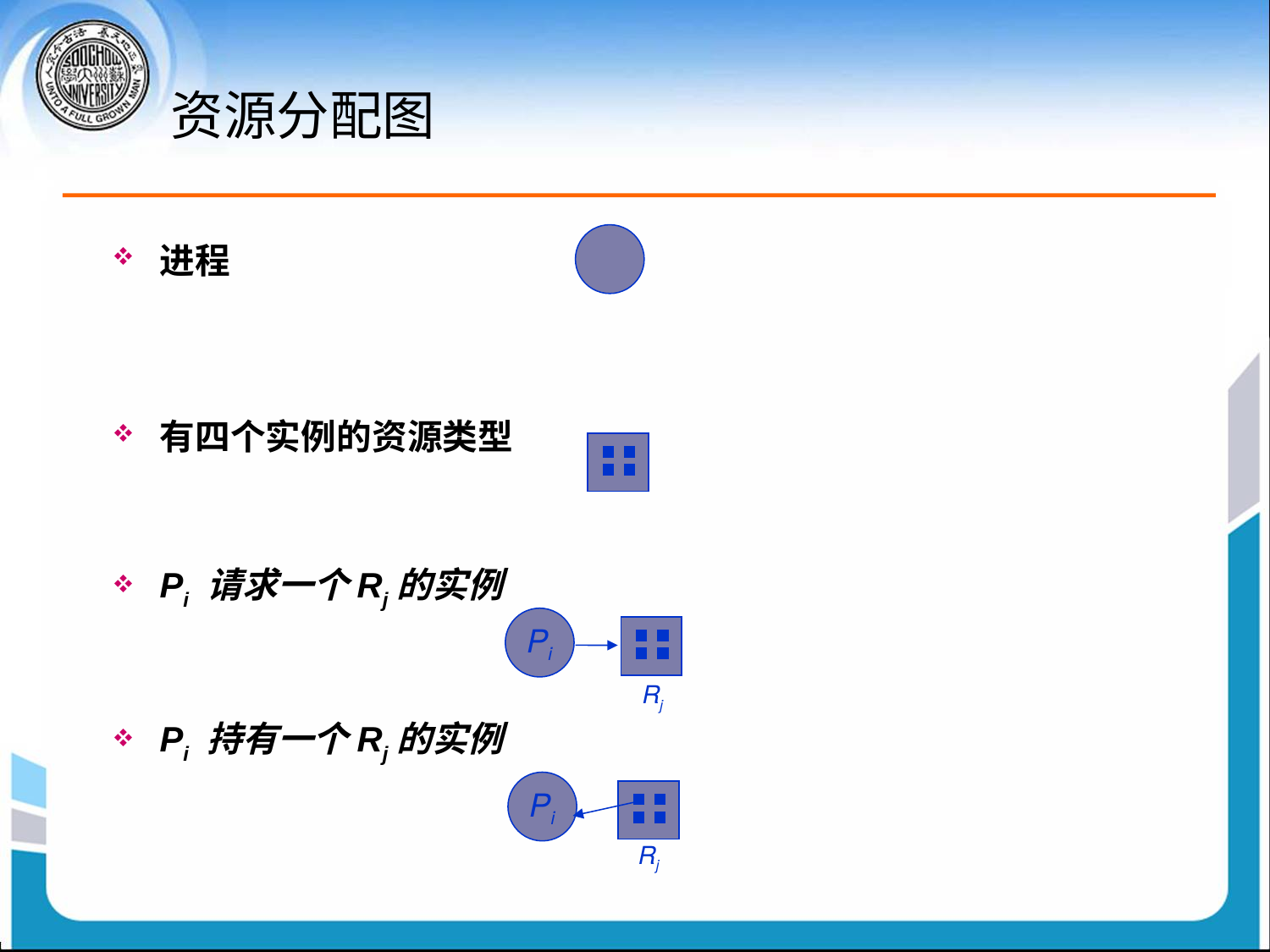

# 资源分配图

进程
有四个实例的资源类型

Pi 请求一个Rj的实例

Pi 持有一个Rj的实例

Pi

Rj
Pi

Rj